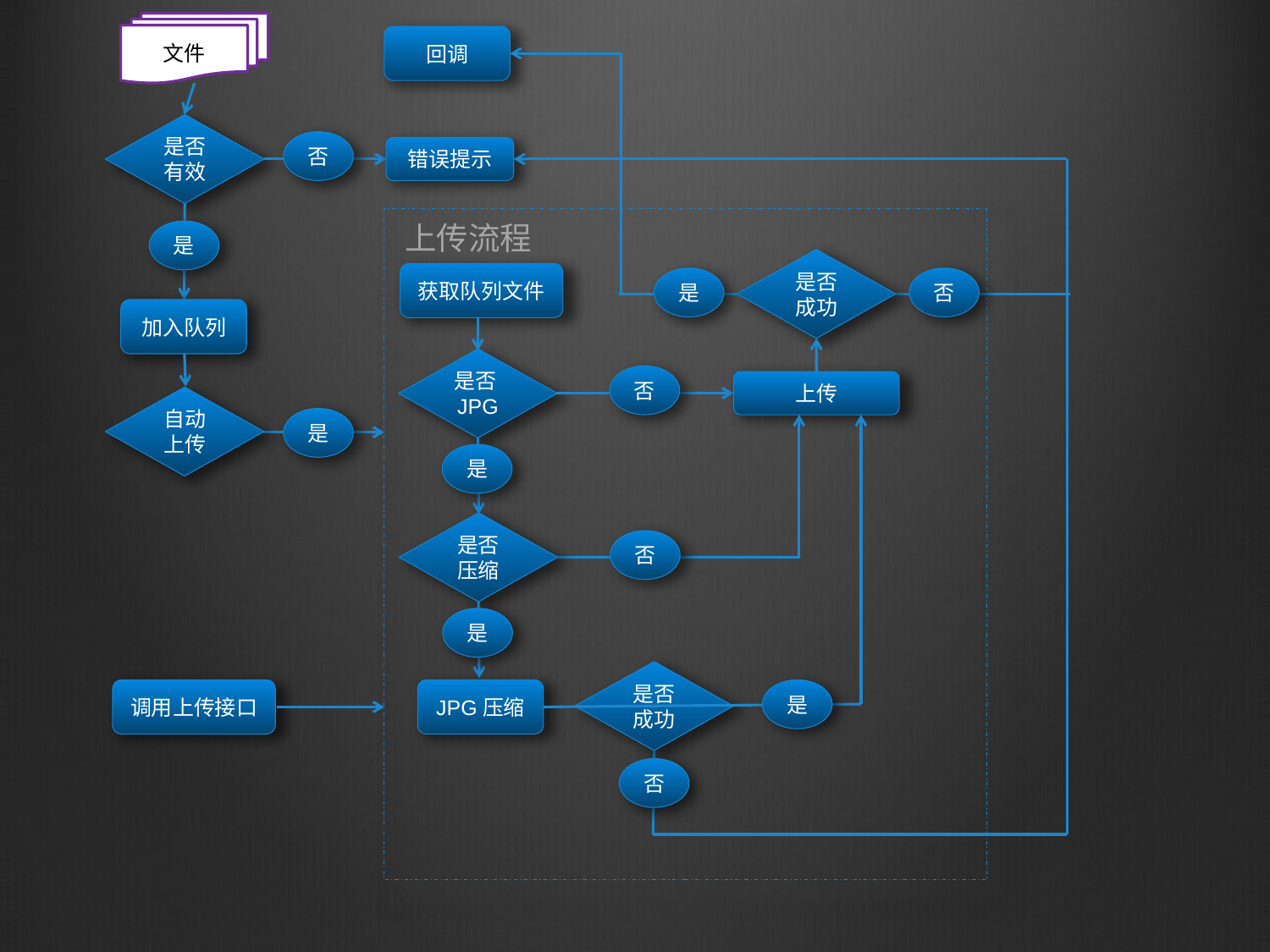

文件
回调
是否有效
否
错误提示

上传流程
是
是否成功
获取队列文件
是
否
加入队列
是否JPG
否
上传
自动上传
是
是
是否压缩
否
是
是否成功
调用上传接口
JPG压缩
是
否